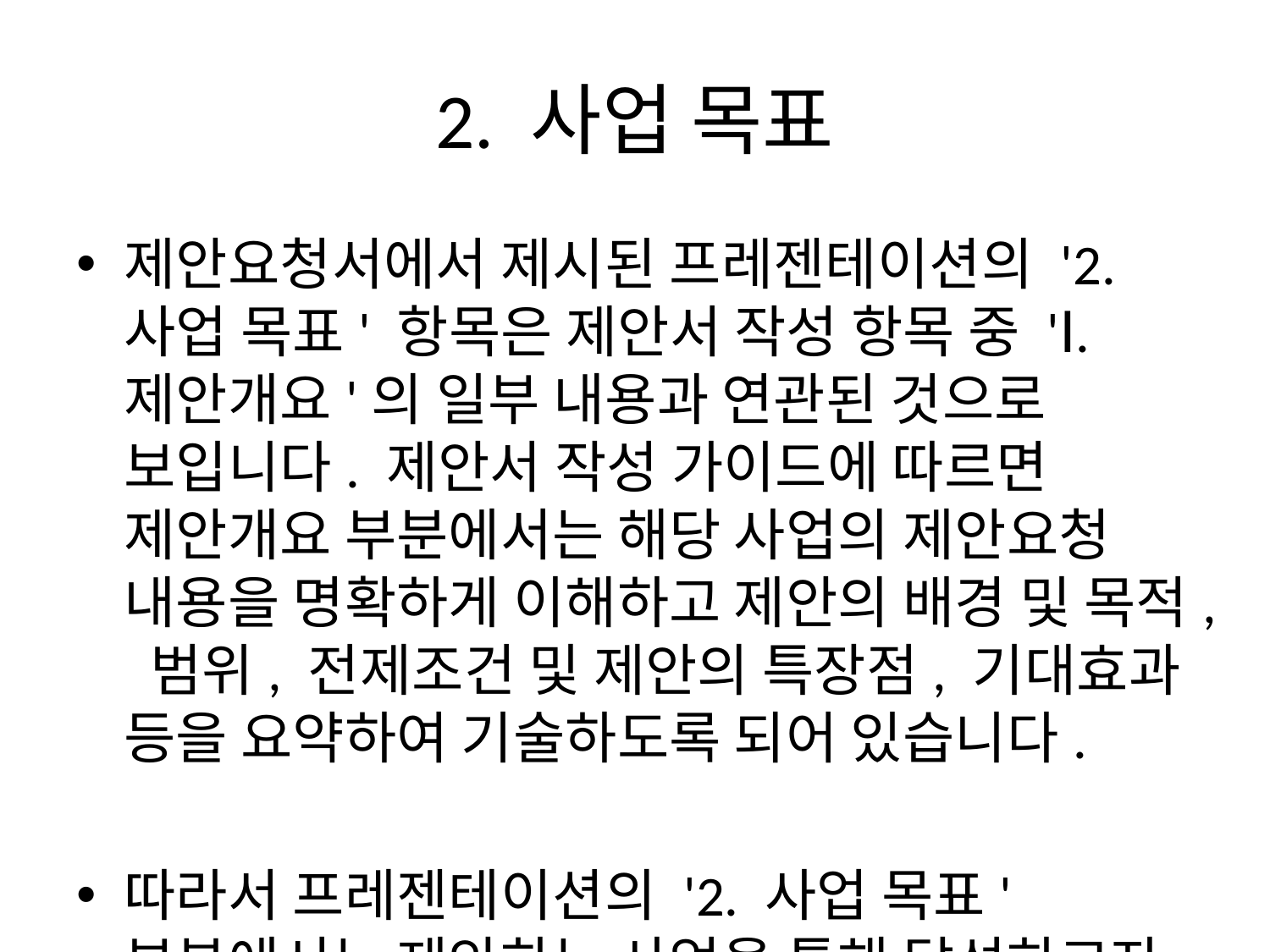

# 2. 사업 목표
제안요청서에서 제시된 프레젠테이션의 '2. 사업 목표' 항목은 제안서 작성 항목 중 'Ⅰ. 제안개요'의 일부 내용과 연관된 것으로 보입니다. 제안서 작성 가이드에 따르면 제안개요 부분에서는 해당 사업의 제안요청 내용을 명확하게 이해하고 제안의 배경 및 목적, 범위, 전제조건 및 제안의 특장점, 기대효과 등을 요약하여 기술하도록 되어 있습니다.

따라서 프레젠테이션의 '2. 사업 목표' 부분에서는 제안하는 사업을 통해 달성하고자 하는 구체적인 목표를 제시해야 할 것입니다. 예를 들어 어떤 시스템을 구축하거나 서비스를 개발하여 발주처가 직면한 문제를 해결하거나 업무 효율성을 높이는 것 등이 사업 목표가 될 수 있을 것입니다.

제안요청서의 내용을 잘 분석하여 발주처가 요구하는 바를 정확히 파악하고, 이를 달성하기 위한 구체적이고 현실적인 목표를 제시하는 것이 중요합니다. 또한 그 목표의 달성을 통해 기대되는 효과도 함께 언급하면 좋을 것 같습니다.